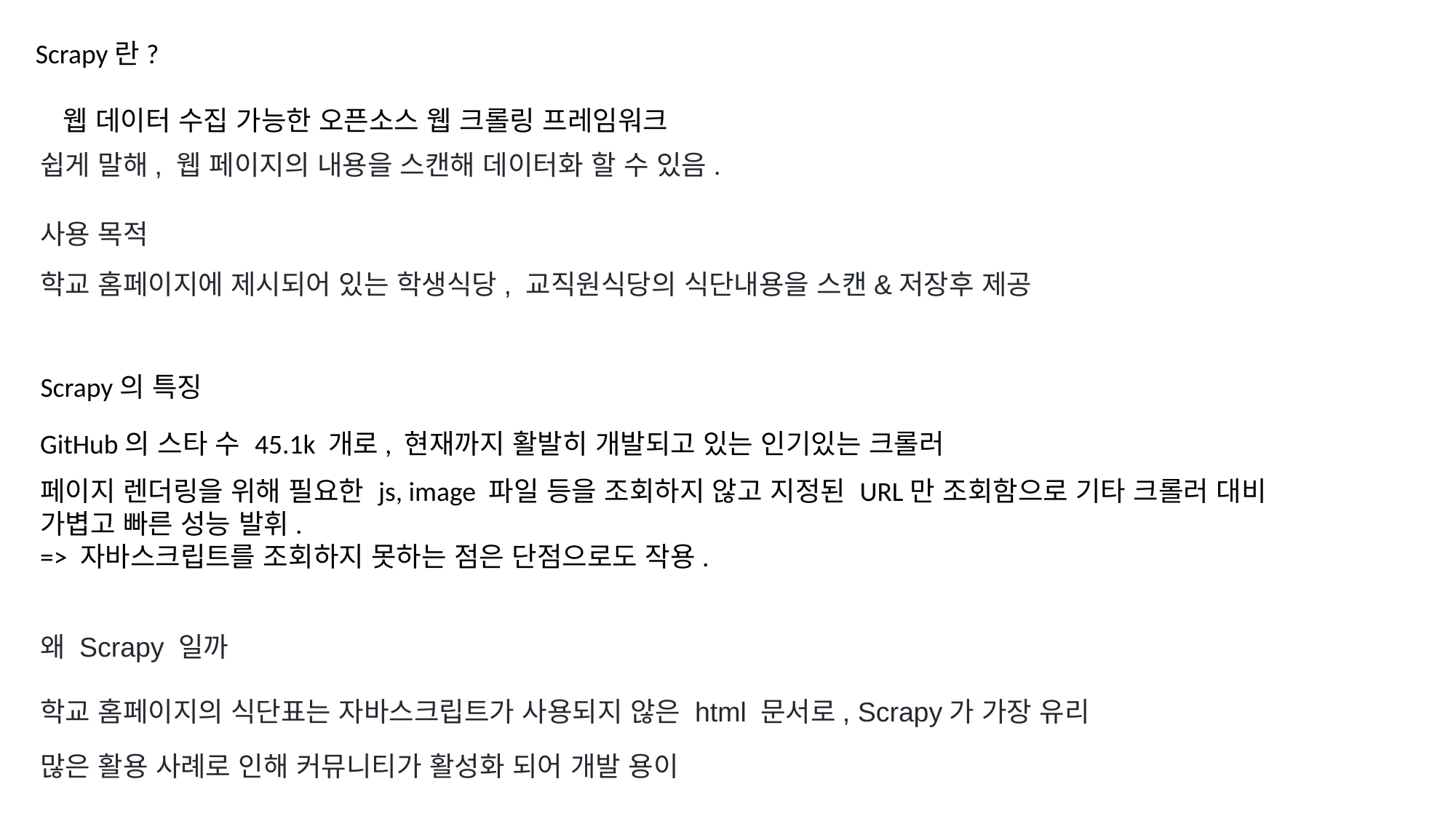

Scrapy란?
웹 데이터 수집 가능한 오픈소스 웹 크롤링 프레임워크
쉽게 말해, 웹 페이지의 내용을 스캔해 데이터화 할 수 있음.
사용 목적
학교 홈페이지에 제시되어 있는 학생식당, 교직원식당의 식단내용을 스캔&저장후 제공
Scrapy의 특징
GitHub의 스타 수 45.1k 개로, 현재까지 활발히 개발되고 있는 인기있는 크롤러
페이지 렌더링을 위해 필요한 js, image 파일 등을 조회하지 않고 지정된 URL만 조회함으로 기타 크롤러 대비 가볍고 빠른 성능 발휘.
=> 자바스크립트를 조회하지 못하는 점은 단점으로도 작용.
왜 Scrapy 일까
학교 홈페이지의 식단표는 자바스크립트가 사용되지 않은 html 문서로, Scrapy가 가장 유리
많은 활용 사례로 인해 커뮤니티가 활성화 되어 개발 용이